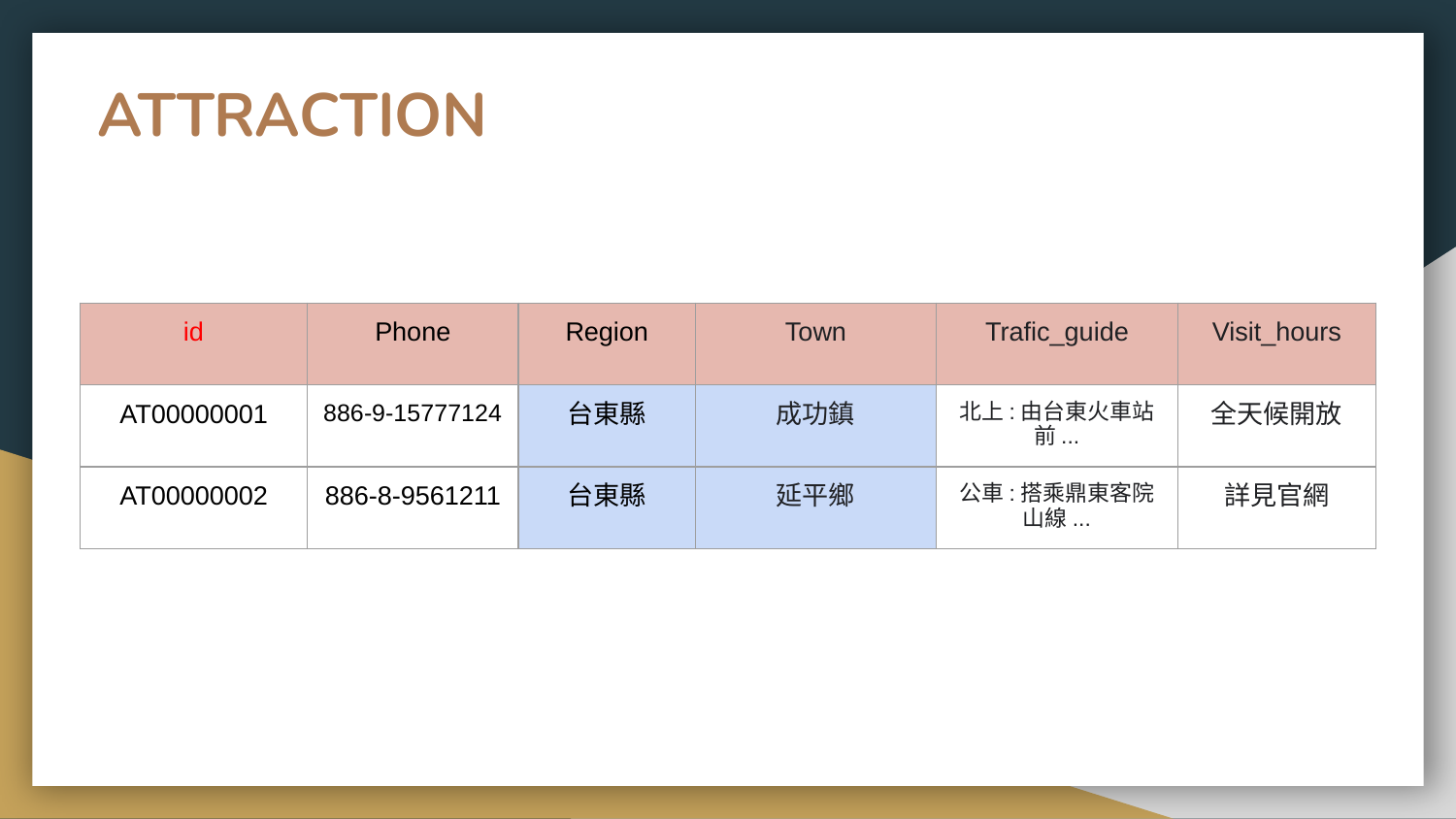

# ATTRACTION
| id | Phone | Region | Town | Trafic\_guide | Visit\_hours |
| --- | --- | --- | --- | --- | --- |
| AT00000001 | 886-9-15777124 | 台東縣 | 成功鎮 | 北上:由台東火車站前... | 全天候開放 |
| AT00000002 | 886-8-9561211 | 台東縣 | 延平鄉 | 公車:搭乘鼎東客院山線... | 詳見官網 |